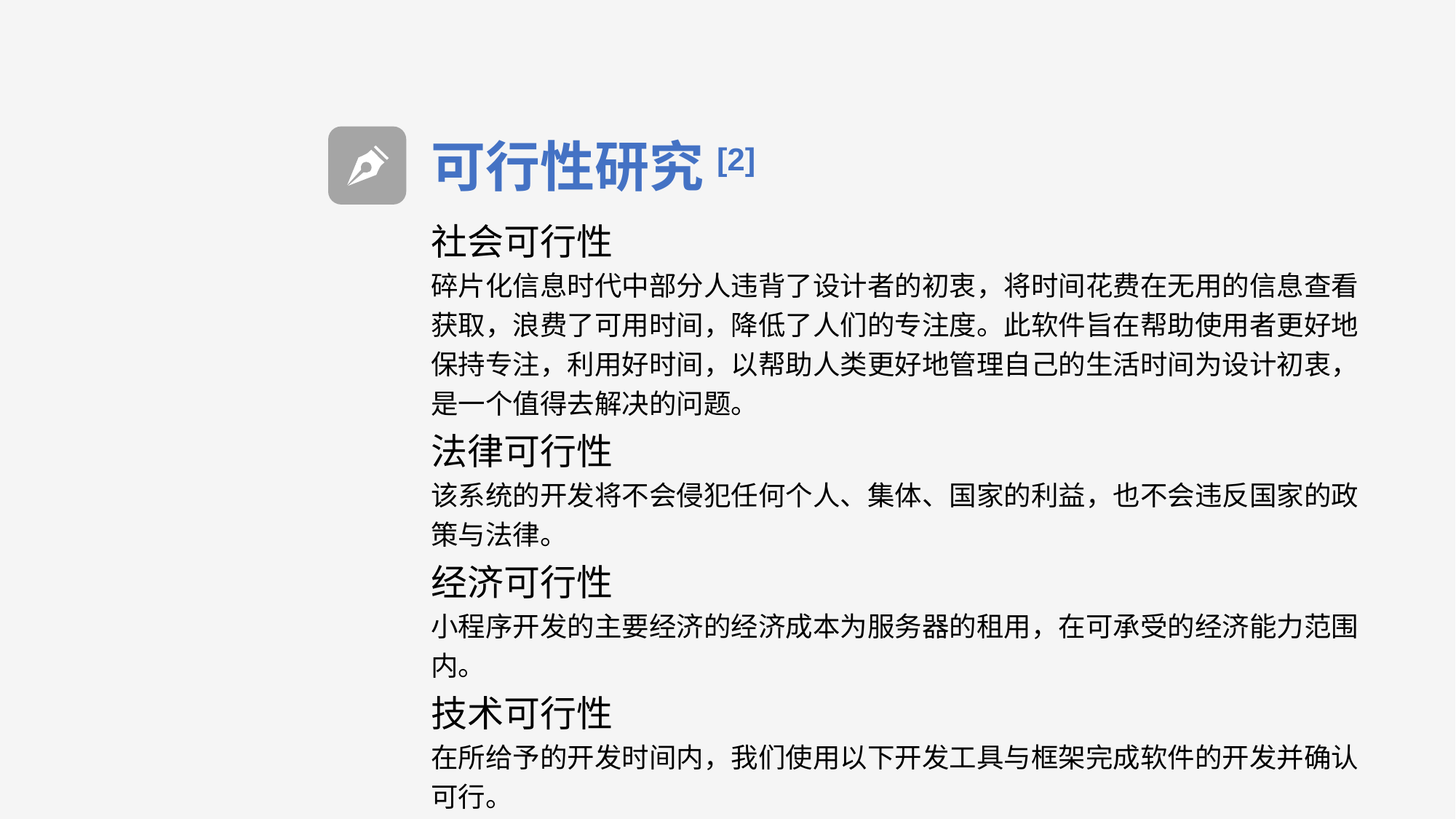

可行性研究[2]
社会可行性
碎片化信息时代中部分人违背了设计者的初衷，将时间花费在无用的信息查看获取，浪费了可用时间，降低了人们的专注度。此软件旨在帮助使用者更好地保持专注，利用好时间，以帮助人类更好地管理自己的生活时间为设计初衷，是一个值得去解决的问题。
法律可行性
该系统的开发将不会侵犯任何个人、集体、国家的利益，也不会违反国家的政策与法律。
经济可行性
小程序开发的主要经济的经济成本为服务器的租用，在可承受的经济能力范围内。
技术可行性
在所给予的开发时间内，我们使用以下开发工具与框架完成软件的开发并确认可行。